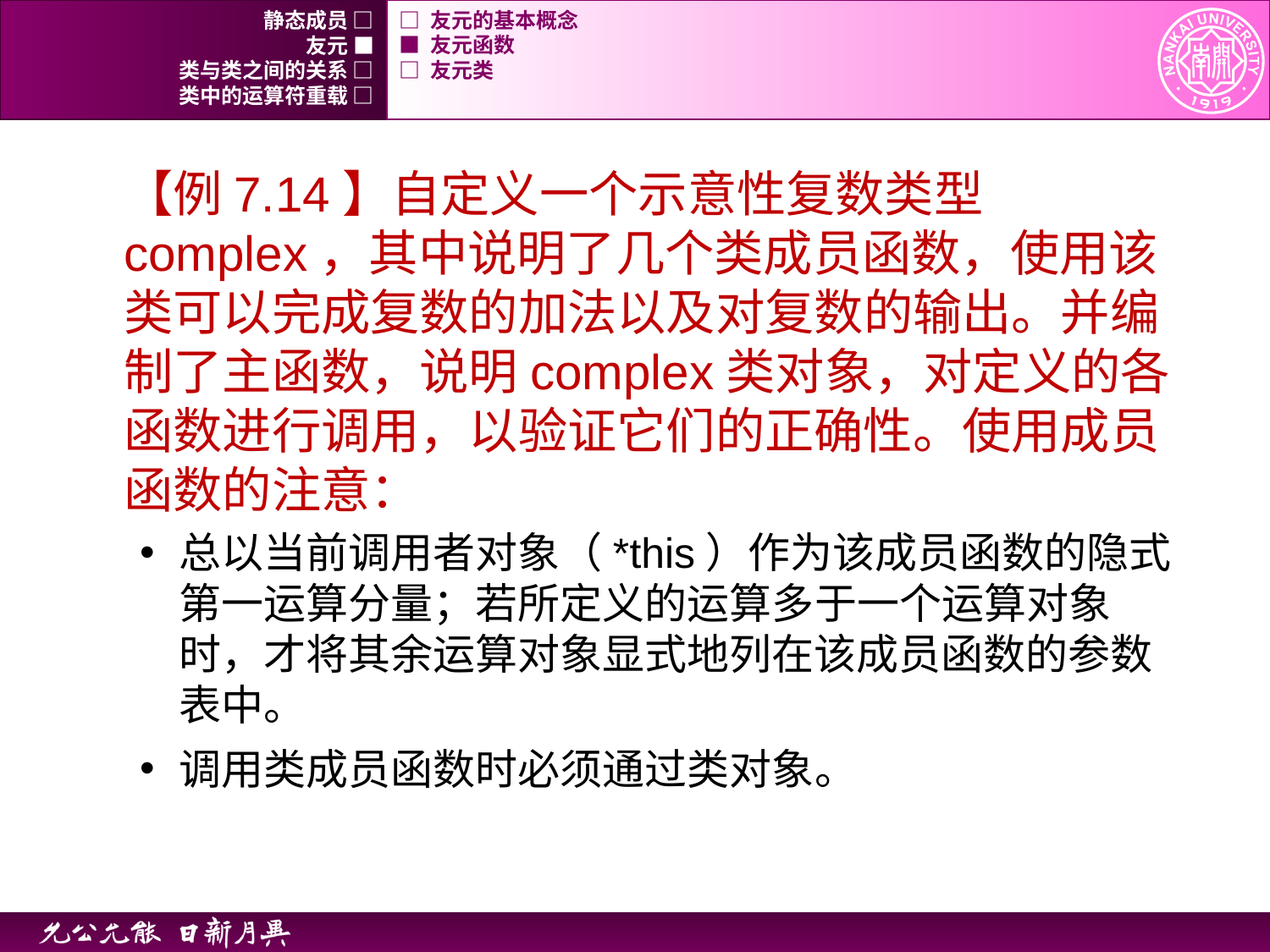

静态成员 □
□ 友元的基本概念
友元 ■
■ 友元函数
类与类之间的关系 □
□ 友元类
类中的运算符重载 □

【例7.14】自定义一个示意性复数类型complex，其中说明了几个类成员函数，使用该类可以完成复数的加法以及对复数的输出。并编制了主函数，说明complex类对象，对定义的各函数进行调用，以验证它们的正确性。使用成员函数的注意：
总以当前调用者对象（*this）作为该成员函数的隐式第一运算分量；若所定义的运算多于一个运算对象时，才将其余运算对象显式地列在该成员函数的参数表中。
调用类成员函数时必须通过类对象。